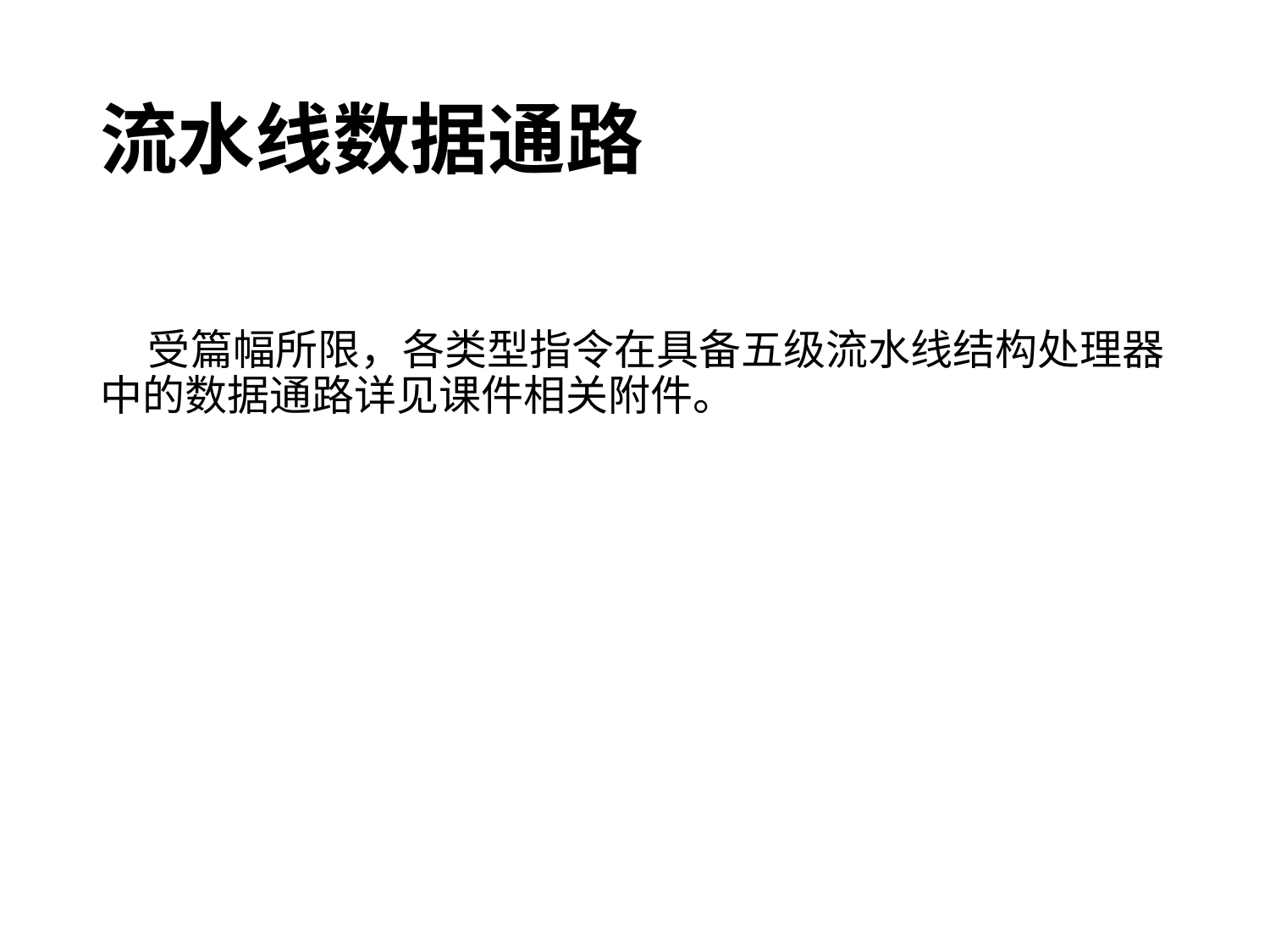

# 流水线数据通路

    受篇幅所限，各类型指令在具备五级流水线结构处理器中的数据通路详见课件相关附件。